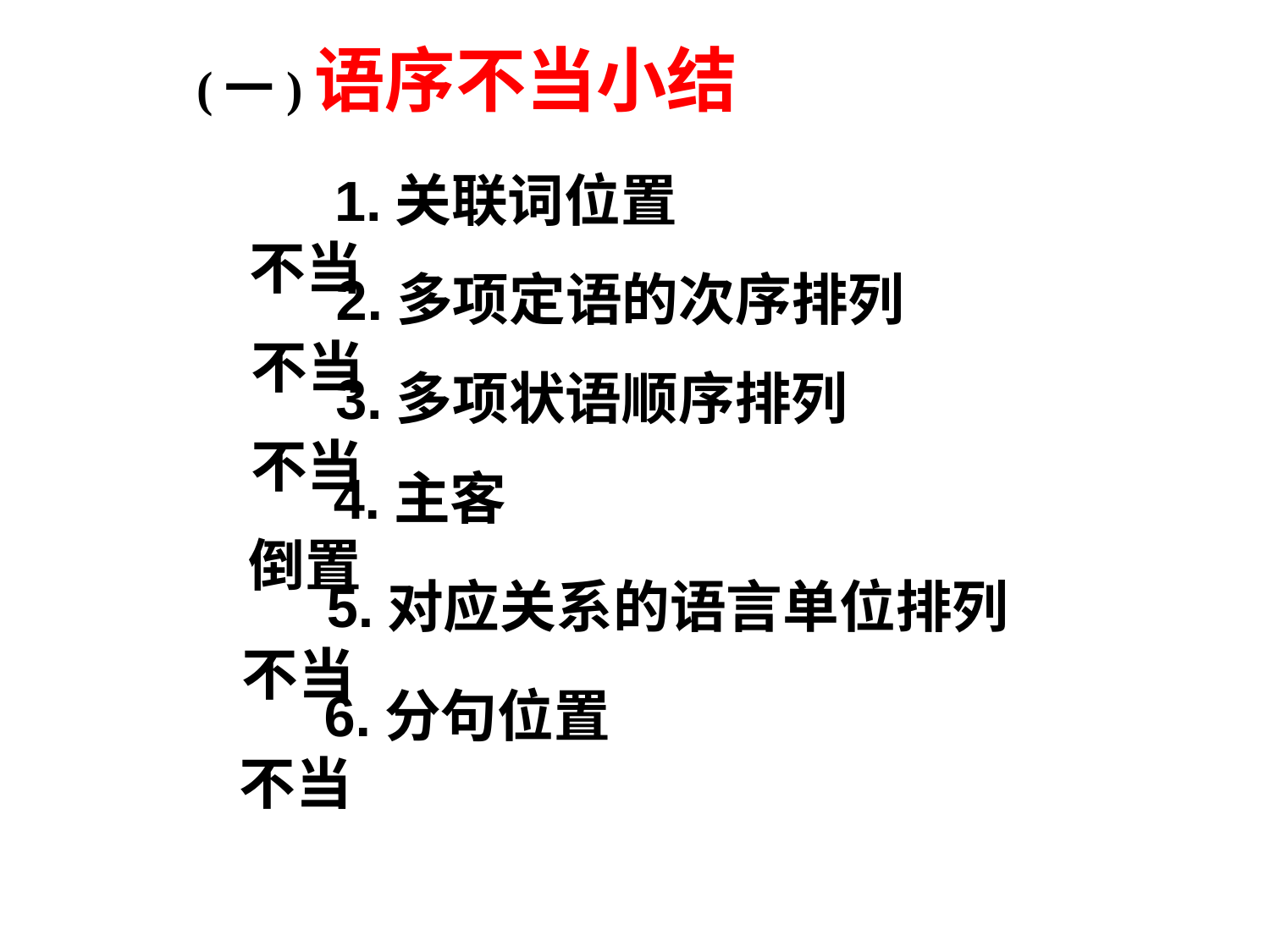

(一)语序不当小结

1.关联词位置不当
2.多项定语的次序排列不当
3.多项状语顺序排列不当
4.主客倒置
5.对应关系的语言单位排列不当
6.分句位置不当